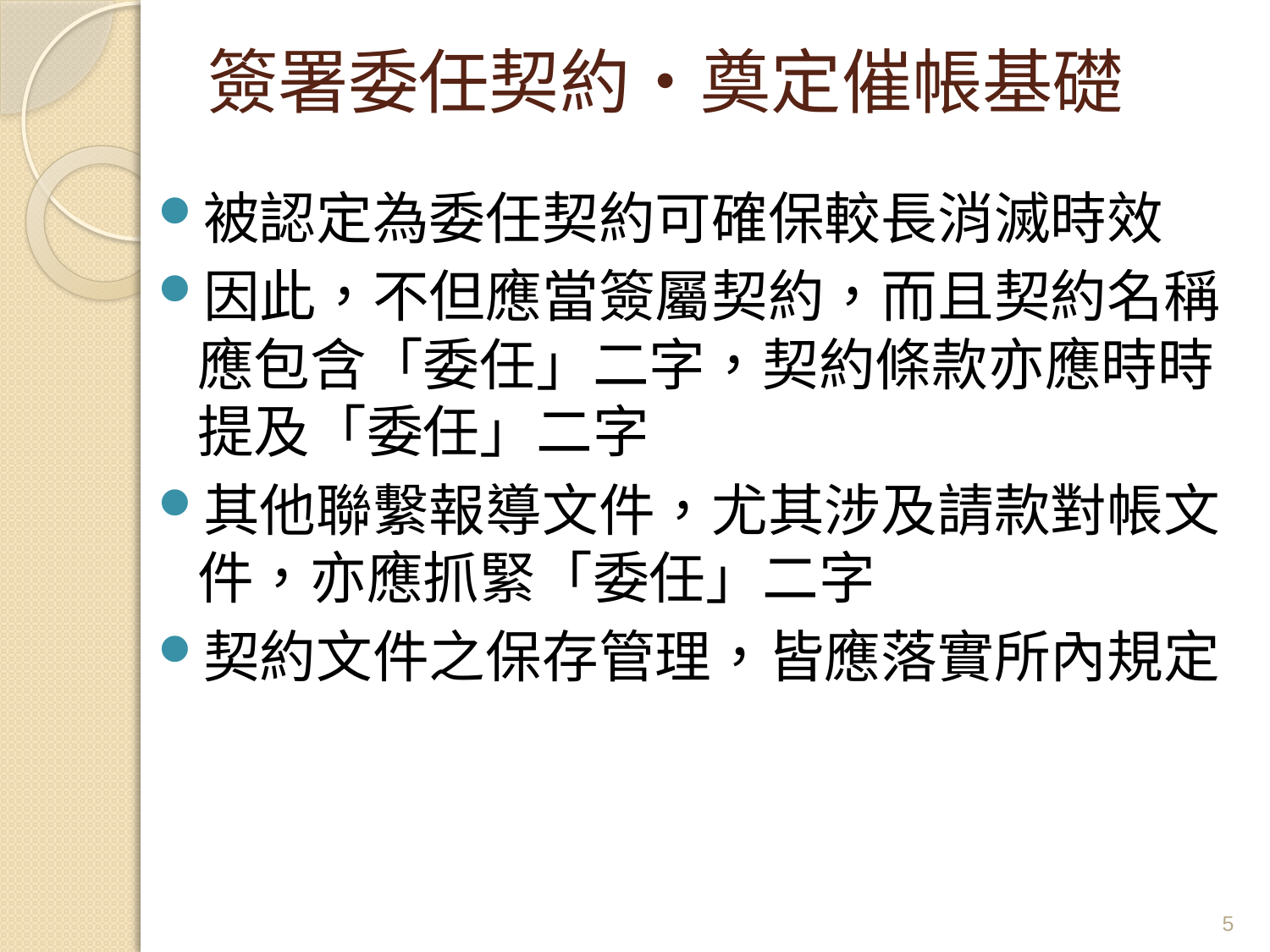

# 簽署委任契約‧奠定催帳基礎
被認定為委任契約可確保較長消滅時效
因此，不但應當簽屬契約，而且契約名稱應包含「委任」二字，契約條款亦應時時提及「委任」二字
其他聯繫報導文件，尤其涉及請款對帳文件，亦應抓緊「委任」二字
契約文件之保存管理，皆應落實所內規定
5